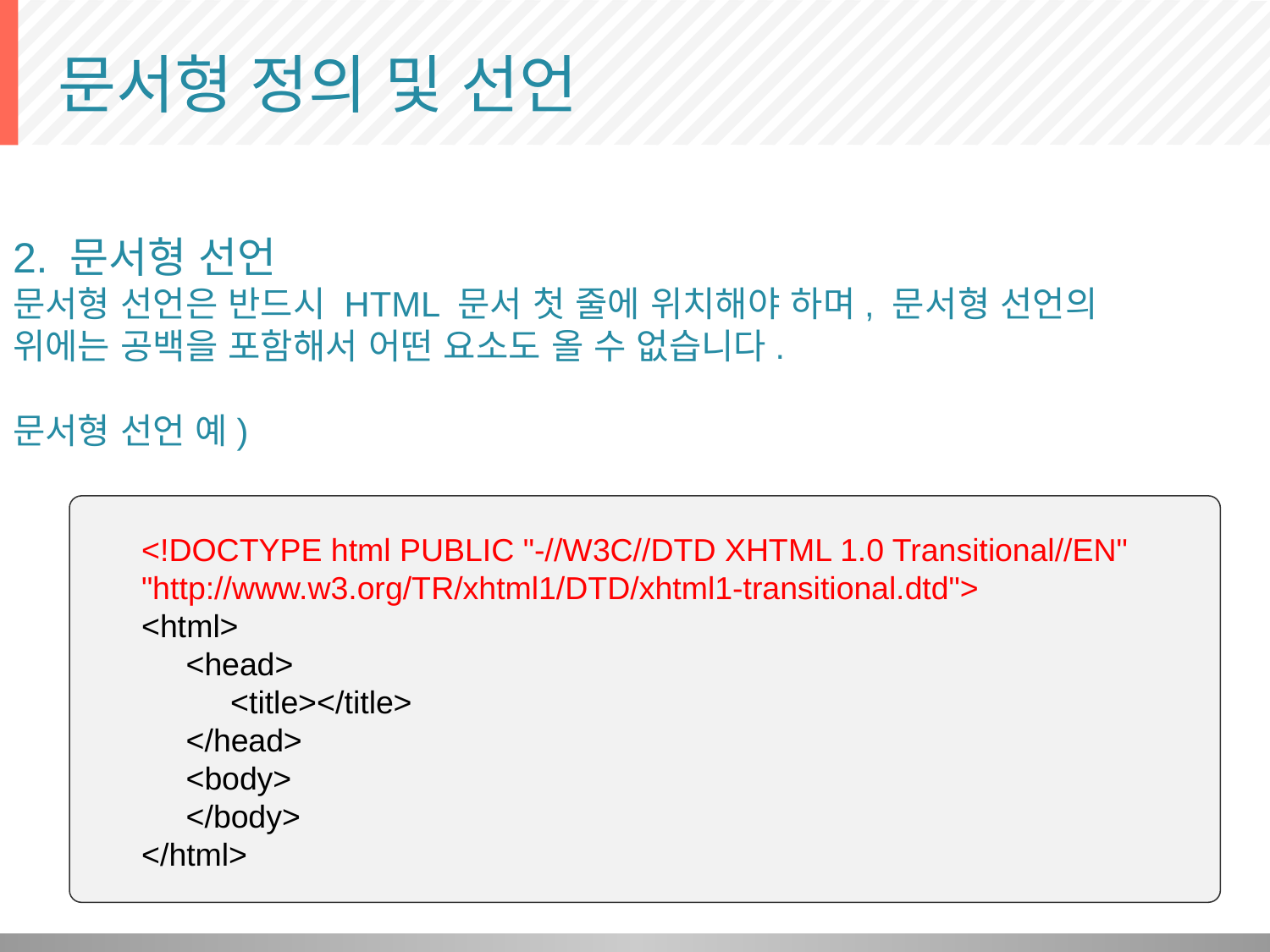

# 문서형 정의 및 선언
2. 문서형 선언
문서형 선언은 반드시 HTML 문서 첫 줄에 위치해야 하며, 문서형 선언의 위에는 공백을 포함해서 어떤 요소도 올 수 없습니다.

문서형 선언 예)

<!DOCTYPE html PUBLIC "-//W3C//DTD XHTML 1.0 Transitional//EN"
"http://www.w3.org/TR/xhtml1/DTD/xhtml1-transitional.dtd">
<html>
     <head>
          <title></title>
     </head>
     <body>
     </body>
</html>